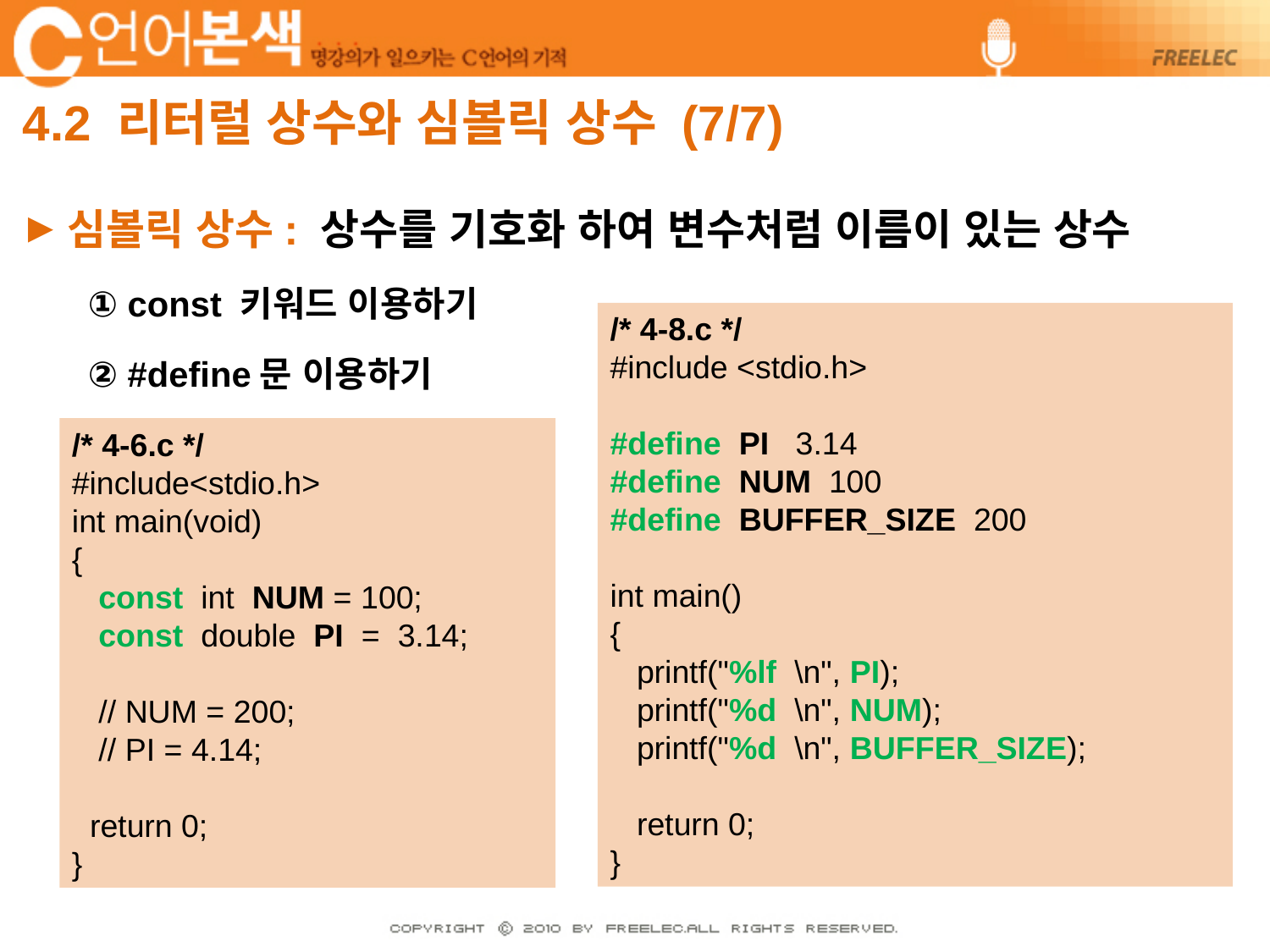

# 4.2 리터럴 상수와 심볼릭 상수 (7/7)
심볼릭 상수: 상수를 기호화 하여 변수처럼 이름이 있는 상수
① const 키워드 이용하기
② #define문 이용하기

/* 4-8.c */
#include <stdio.h>

#define  PI   3.14
#define  NUM  100
#define  BUFFER_SIZE  200

int main()
{
   printf("%lf  \n", PI);
   printf("%d  \n", NUM);
   printf("%d  \n", BUFFER_SIZE);

   return 0;
}
/* 4-6.c */
#include<stdio.h>
int main(void)
{
   const  int  NUM = 100;
   const  double  PI  =  3.14;

   // NUM = 200;
   // PI = 4.14;

  return 0;
}